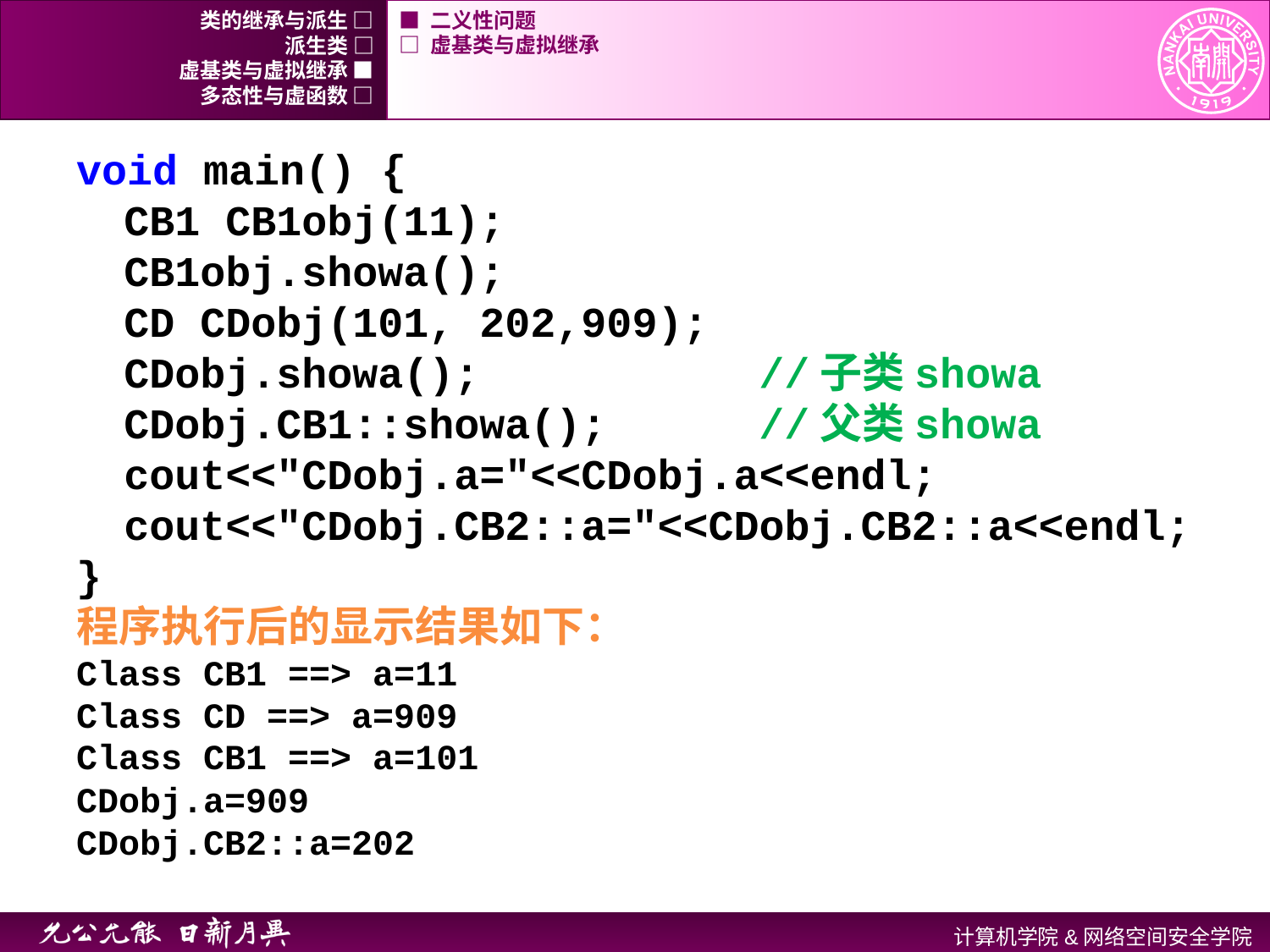

类的继承与派生 □
■ 二义性问题
派生类 □
□ 虚基类与虚拟继承
虚基类与虚拟继承 ■

多态性与虚函数 □

void main() {
	CB1 CB1obj(11);
	CB1obj.showa();
	CD CDobj(101, 202,909);
	CDobj.showa();			//子类showa
	CDobj.CB1::showa();		//父类showa
	cout<<"CDobj.a="<<CDobj.a<<endl;
	cout<<"CDobj.CB2::a="<<CDobj.CB2::a<<endl;
}
程序执行后的显示结果如下：
Class CB1 ==> a=11
Class CD ==> a=909
Class CB1 ==> a=101
CDobj.a=909
CDobj.CB2::a=202